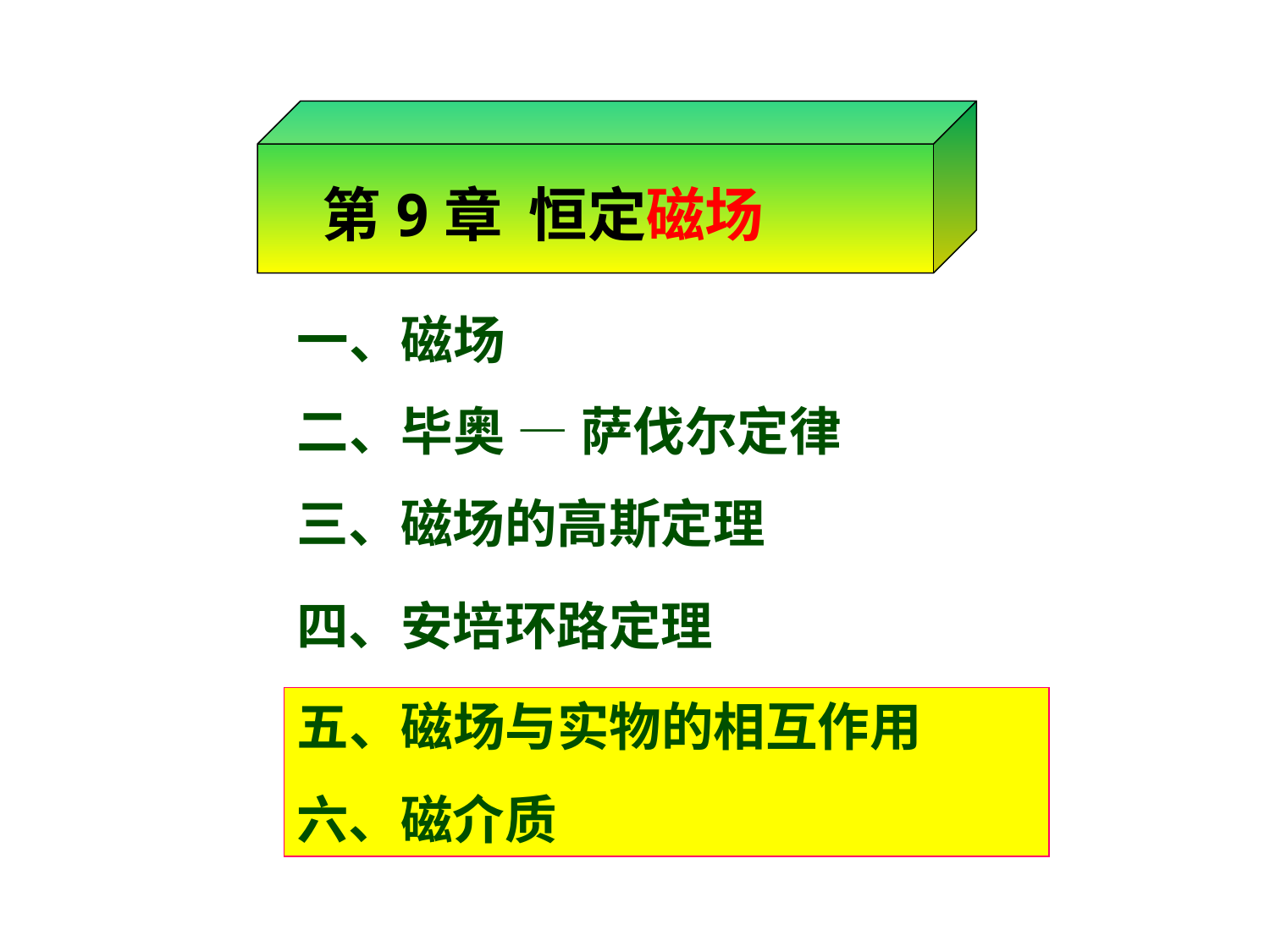

第9章  恒定磁场
一、磁场
二、毕奥 — 萨伐尔定律
三、磁场的高斯定理
四、安培环路定理

五、磁场与实物的相互作用
六、磁介质